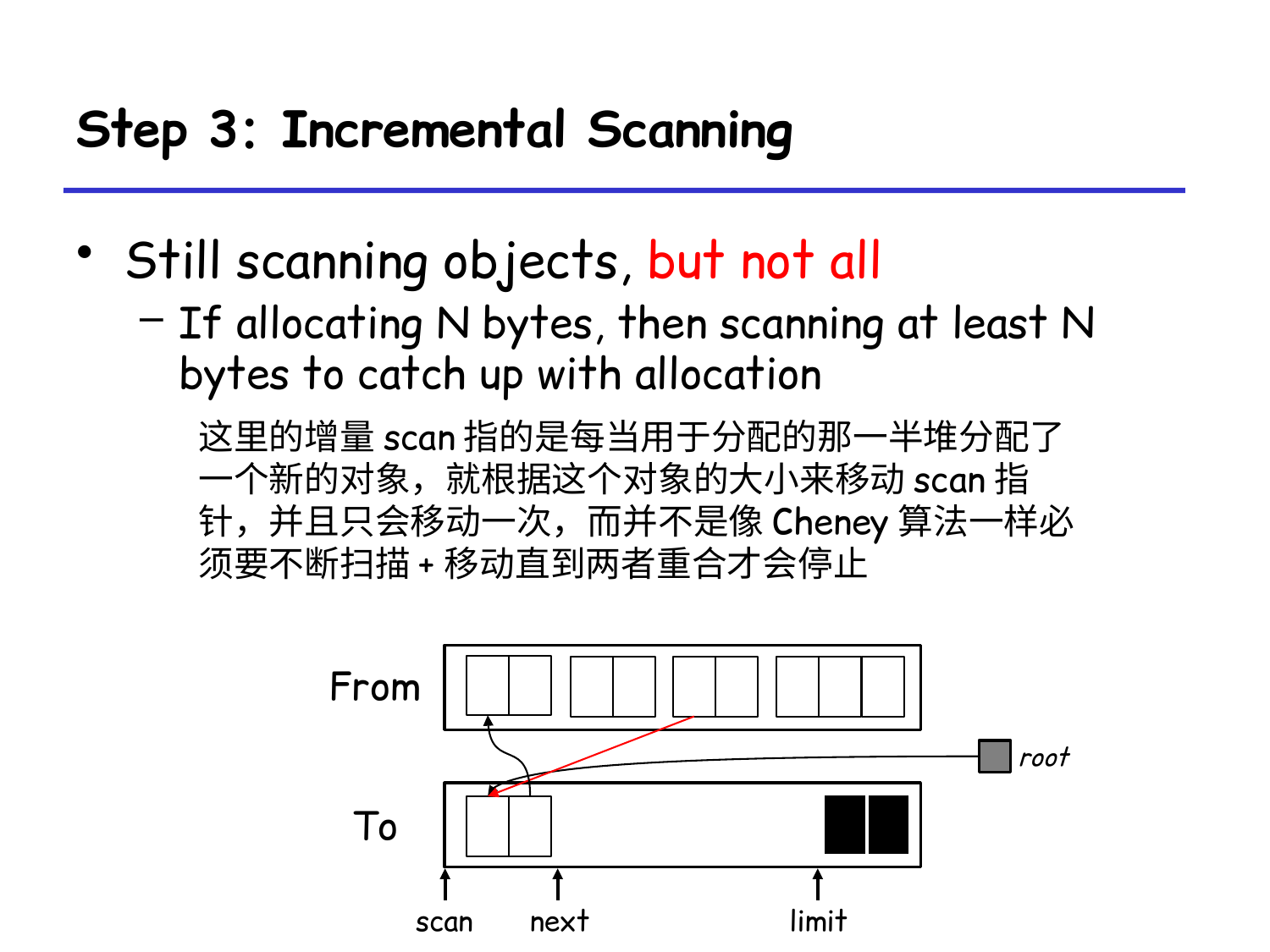

# Step 3: Incremental Scanning
Still scanning objects, but not all
If allocating N bytes, then scanning at least N bytes to catch up with allocation
这里的增量scan指的是每当用于分配的那一半堆分配了一个新的对象，就根据这个对象的大小来移动scan指针，并且只会移动一次，而并不是像Cheney算法一样必须要不断扫描+移动直到两者重合才会停止

From

root

To

7
scan
next
limit